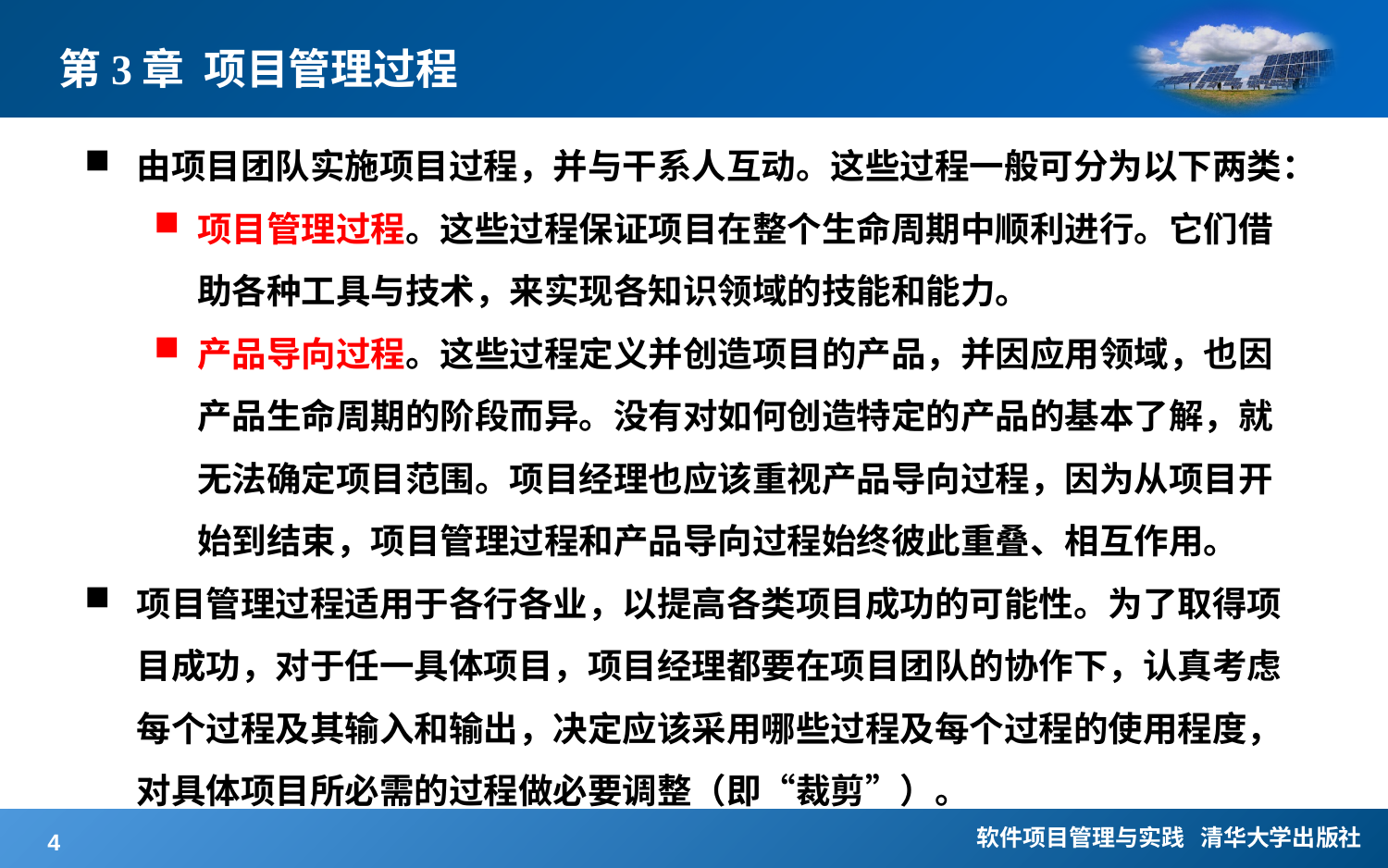

# 第3章  项目管理过程
由项目团队实施项目过程，并与干系人互动。这些过程一般可分为以下两类：
项目管理过程。这些过程保证项目在整个生命周期中顺利进行。它们借助各种工具与技术，来实现各知识领域的技能和能力。
产品导向过程。这些过程定义并创造项目的产品，并因应用领域，也因产品生命周期的阶段而异。没有对如何创造特定的产品的基本了解，就无法确定项目范围。项目经理也应该重视产品导向过程，因为从项目开始到结束，项目管理过程和产品导向过程始终彼此重叠、相互作用。
项目管理过程适用于各行各业，以提高各类项目成功的可能性。为了取得项目成功，对于任一具体项目，项目经理都要在项目团队的协作下，认真考虑每个过程及其输入和输出，决定应该采用哪些过程及每个过程的使用程度，对具体项目所必需的过程做必要调整（即“裁剪”）。